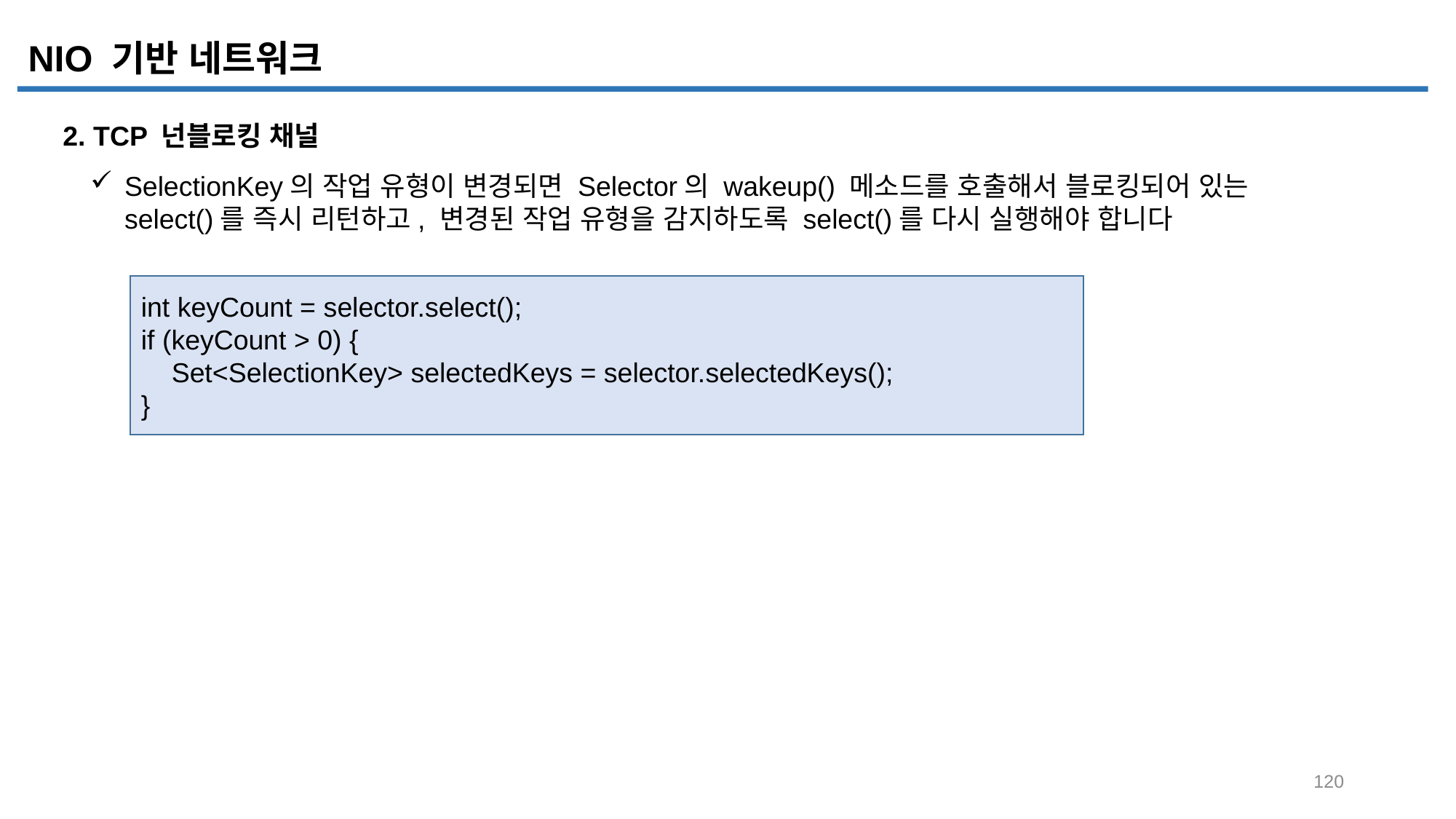

NIO 기반 네트워크

2. TCP 넌블로킹 채널
SelectionKey의 작업 유형이 변경되면 Selector의 wakeup() 메소드를 호출해서 블로킹되어 있는 select()를 즉시 리턴하고, 변경된 작업 유형을 감지하도록 select()를 다시 실행해야 합니다
int keyCount = selector.select();
if (keyCount > 0) {
    Set<SelectionKey> selectedKeys = selector.selectedKeys();
}
120